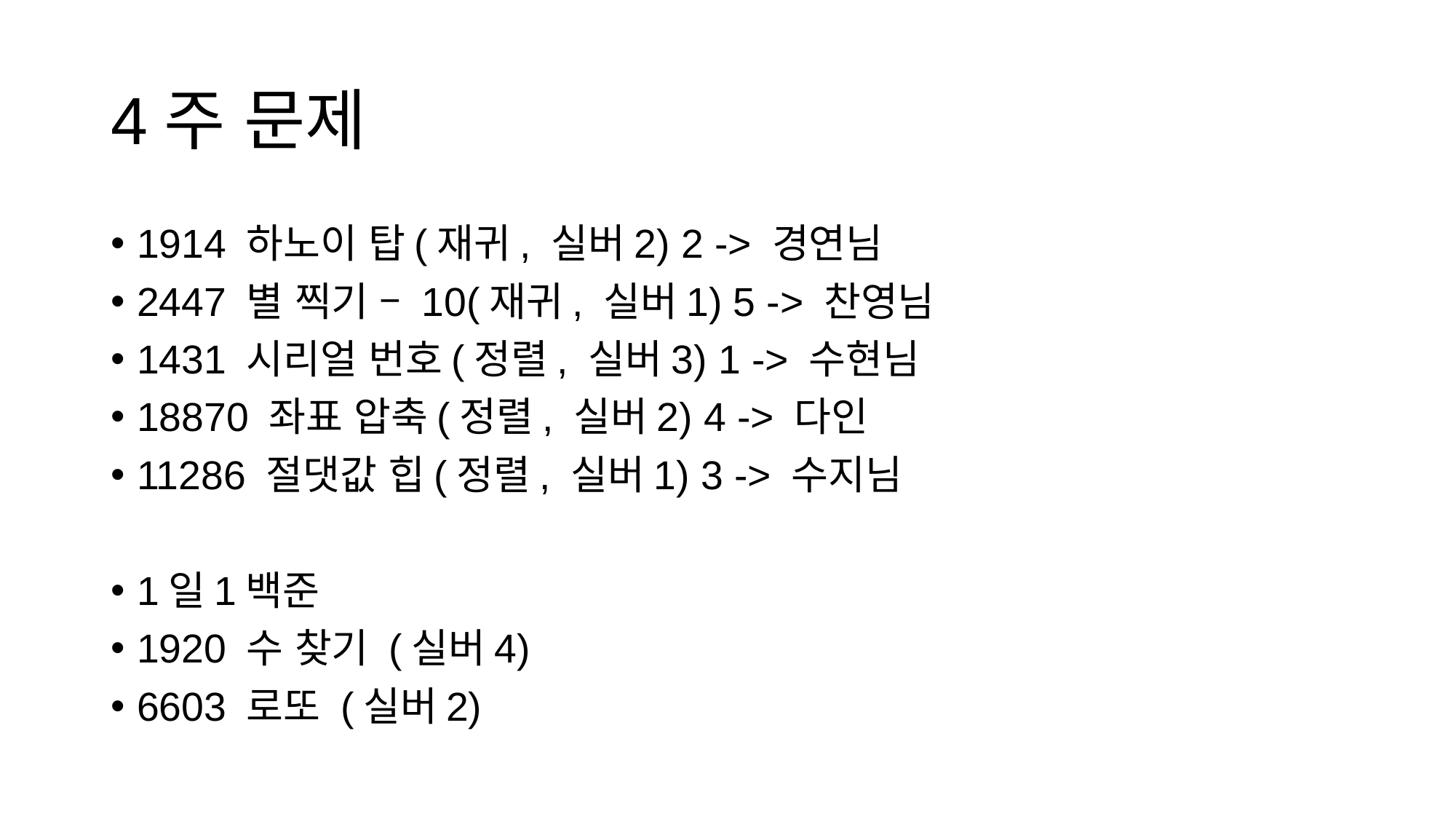

# 4주 문제
1914 하노이 탑(재귀, 실버2) 2 -> 경연님
2447 별 찍기 – 10(재귀, 실버1) 5 -> 찬영님
1431 시리얼 번호(정렬, 실버3) 1 -> 수현님
18870 좌표 압축(정렬, 실버2) 4 -> 다인
11286 절댓값 힙(정렬, 실버1) 3 -> 수지님

1일1백준
1920 수 찾기 (실버4)
6603 로또 (실버2)